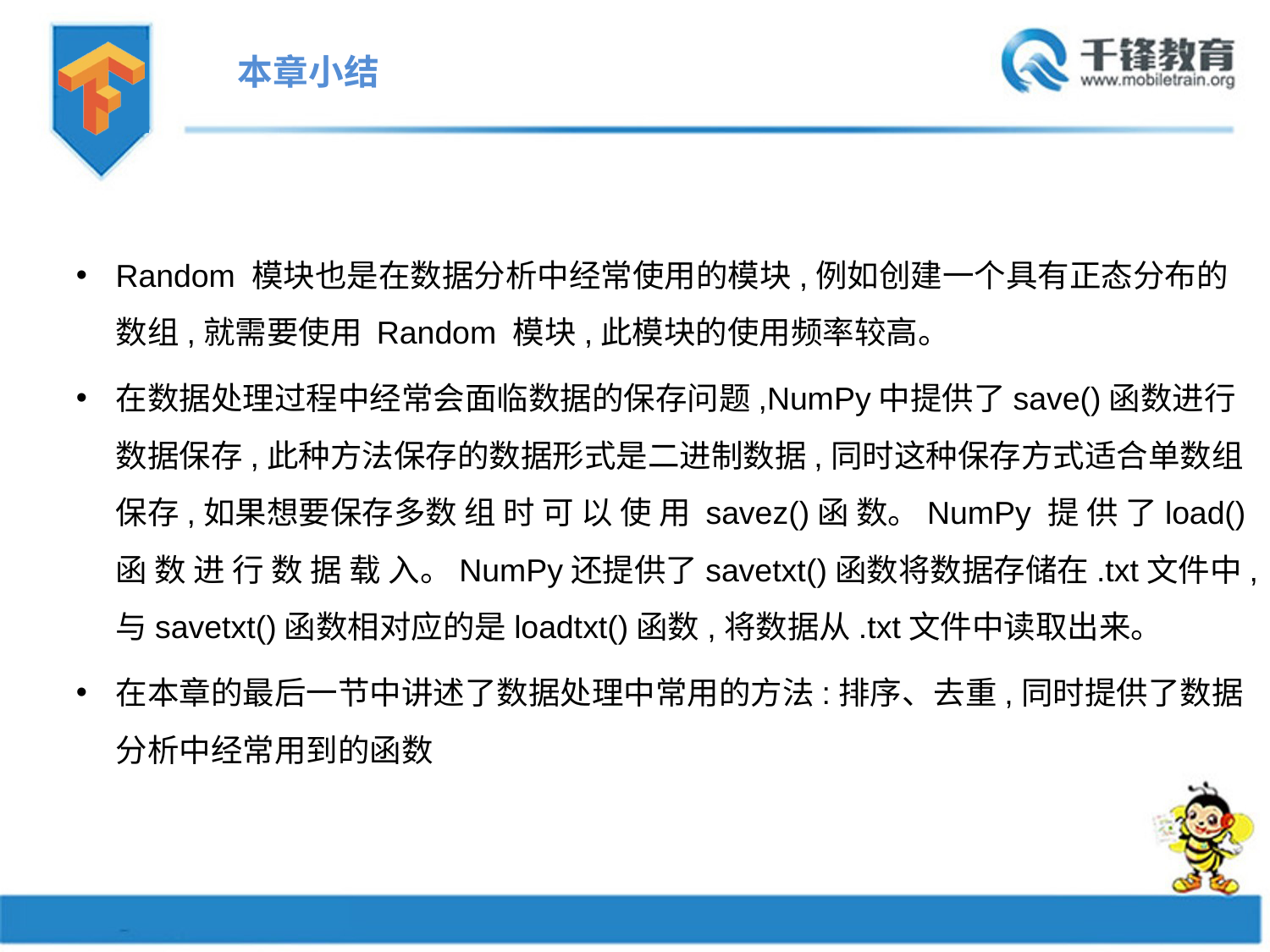

本章小结
Random 模块也是在数据分析中经常使用的模块,例如创建一个具有正态分布的数组,就需要使用 Random 模块,此模块的使用频率较高。
在数据处理过程中经常会面临数据的保存问题,NumPy中提供了save()函数进行数据保存,此种方法保存的数据形式是二进制数据,同时这种保存方式适合单数组保存,如果想要保存多数 组 时 可 以 使 用 savez()函 数。NumPy 提 供 了load()函 数 进 行 数 据 载 入。NumPy还提供了savetxt()函数将数据存储在.txt文件中,与savetxt()函数相对应的是loadtxt()函数,将数据从.txt文件中读取出来。
在本章的最后一节中讲述了数据处理中常用的方法:排序、去重,同时提供了数据分析中经常用到的函数